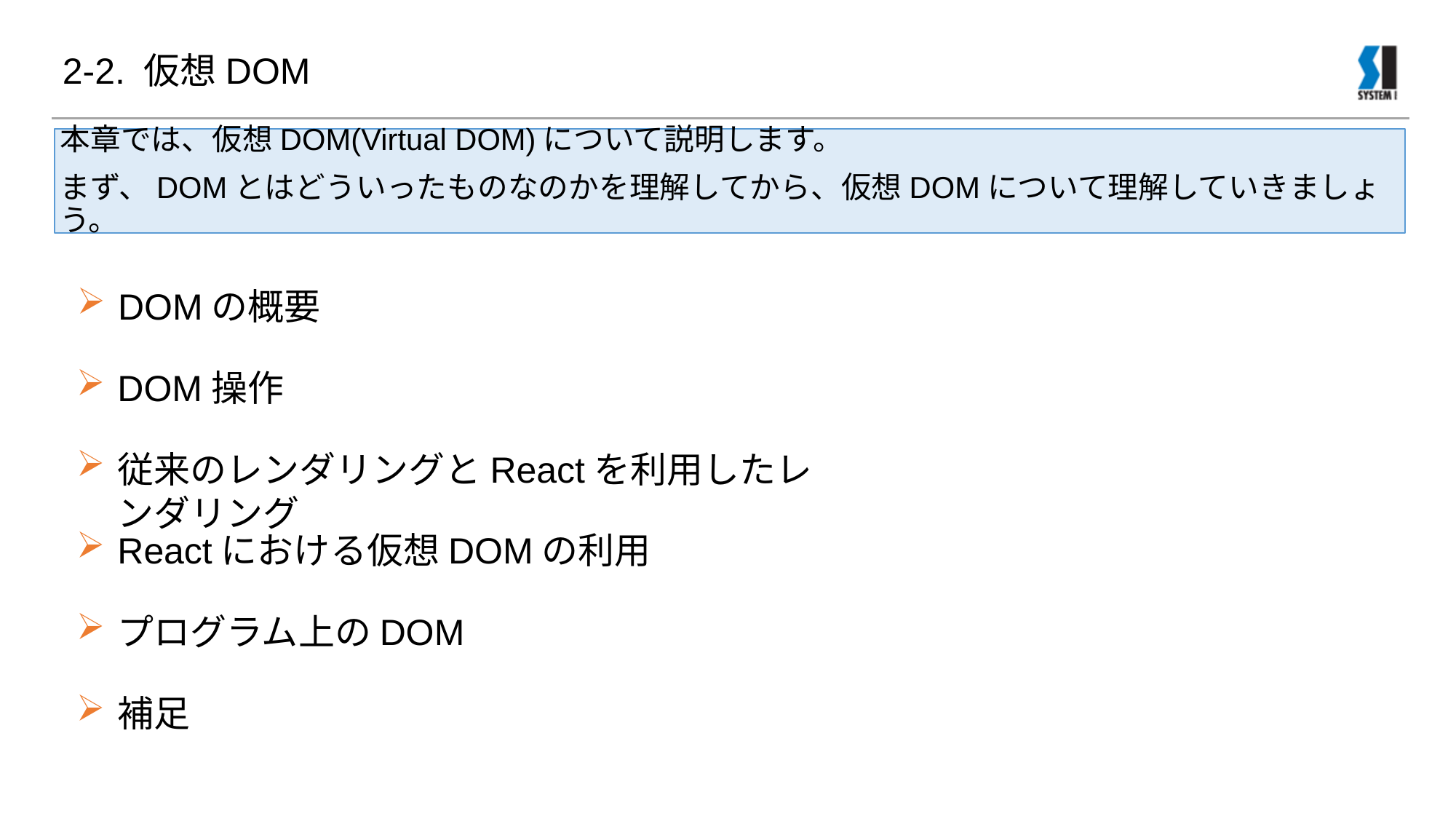

2-2. 仮想DOM
本章では、仮想DOM(Virtual DOM)について説明します。
まず、DOMとはどういったものなのかを理解してから、仮想DOMについて理解していきましょう。

DOMの概要
DOM操作
従来のレンダリングとReactを利用したレンダリング
Reactにおける仮想DOMの利用
プログラム上のDOM
補足